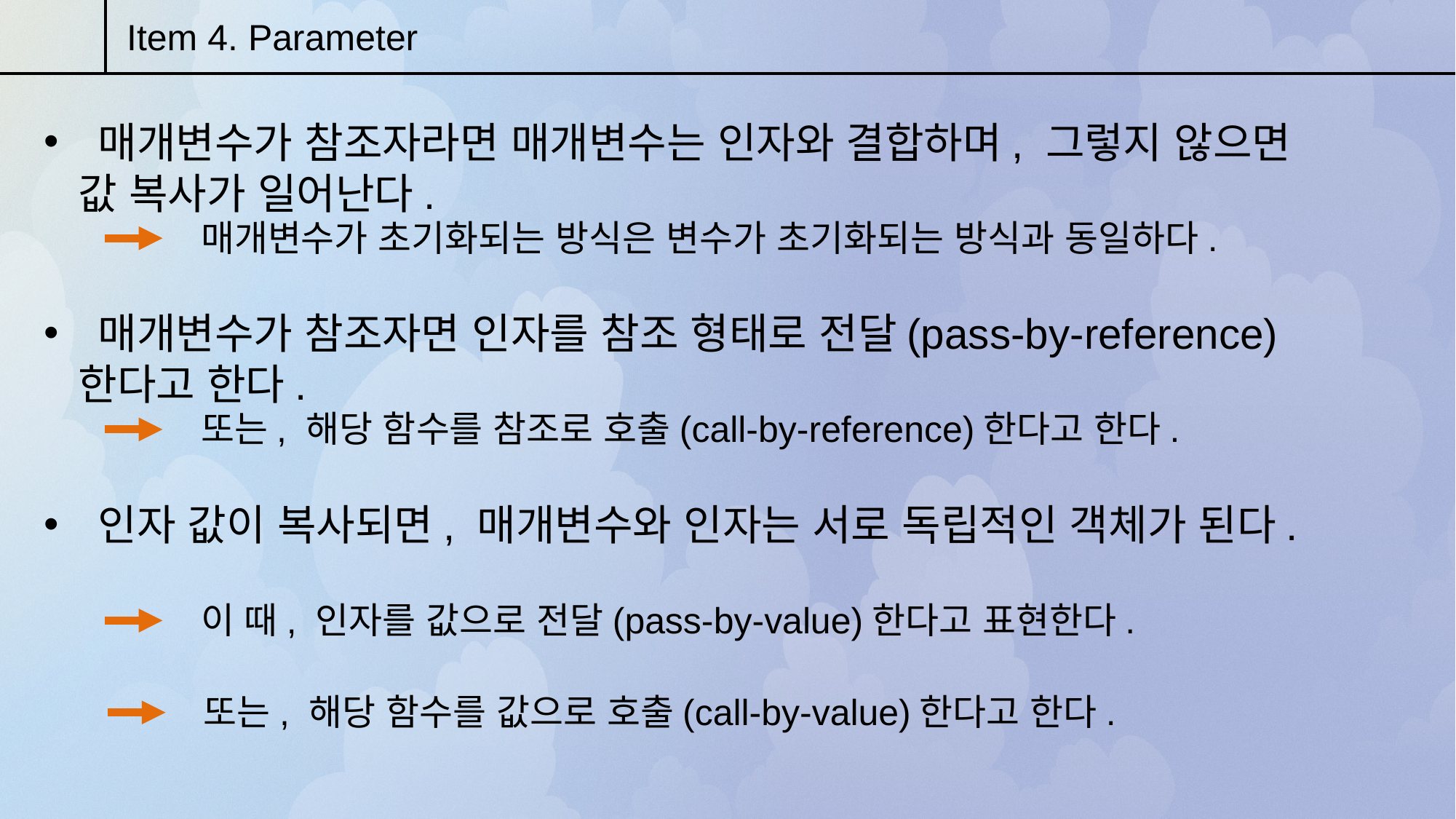

Item 4. Parameter
 매개변수가 참조자라면 매개변수는 인자와 결합하며, 그렇지 않으면 값 복사가 일어난다.
매개변수가 초기화되는 방식은 변수가 초기화되는 방식과 동일하다.
 매개변수가 참조자면 인자를 참조 형태로 전달(pass-by-reference)한다고 한다.
또는, 해당 함수를 참조로 호출(call-by-reference)한다고 한다.
 인자 값이 복사되면, 매개변수와 인자는 서로 독립적인 객체가 된다.
이 때, 인자를 값으로 전달(pass-by-value)한다고 표현한다.
또는, 해당 함수를 값으로 호출(call-by-value)한다고 한다.